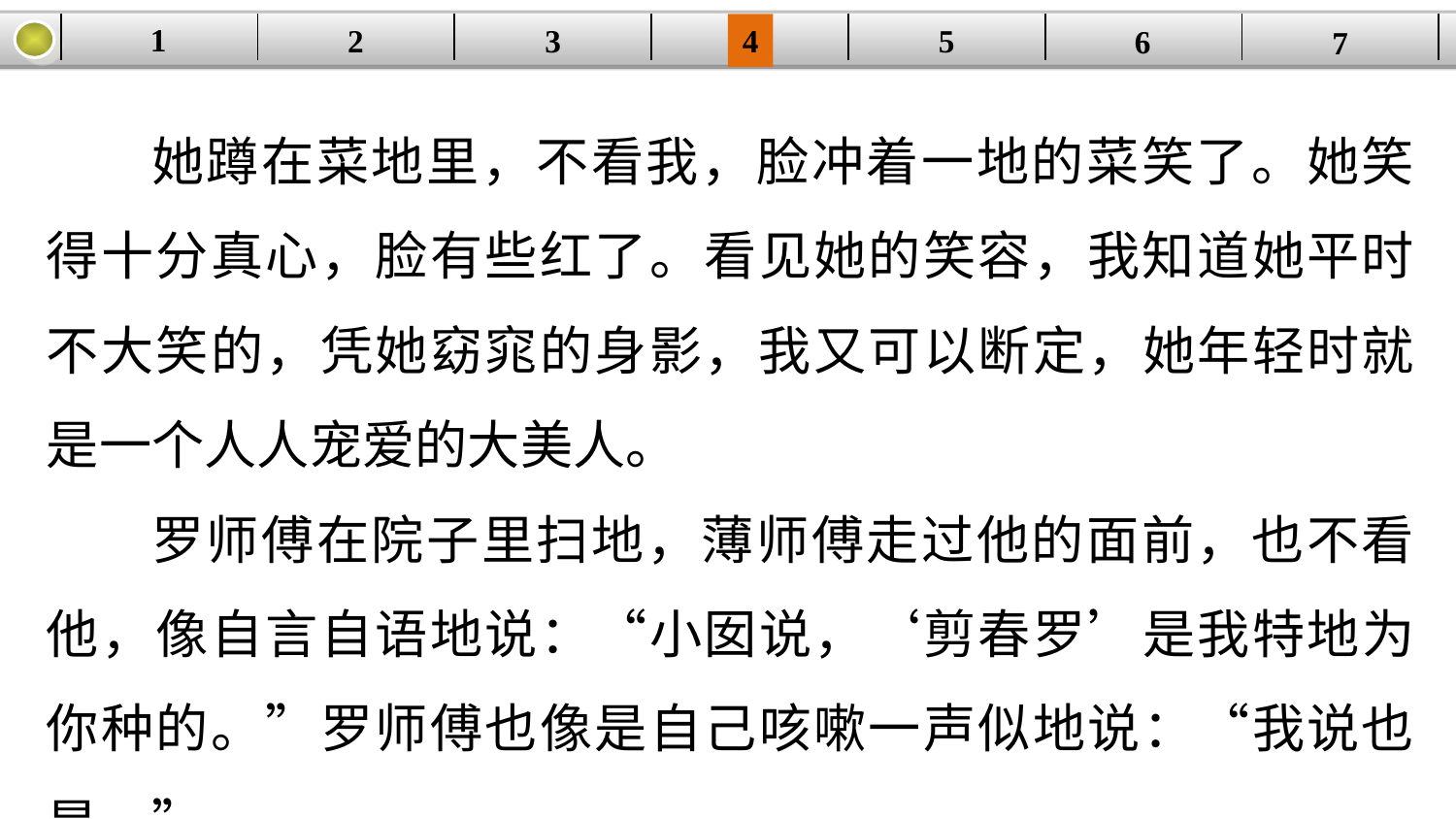

1
5
3
2
|  |  |  |  |  |  |  |
| --- | --- | --- | --- | --- | --- | --- |
4
6
7

她蹲在菜地里，不看我，脸冲着一地的菜笑了。她笑得十分真心，脸有些红了。看见她的笑容，我知道她平时不大笑的，凭她窈窕的身影，我又可以断定，她年轻时就是一个人人宠爱的大美人。
罗师傅在院子里扫地，薄师傅走过他的面前，也不看他，像自言自语地说：“小囡说，‘剪春罗’是我特地为你种的。”罗师傅也像是自己咳嗽一声似地说：“我说也是。”